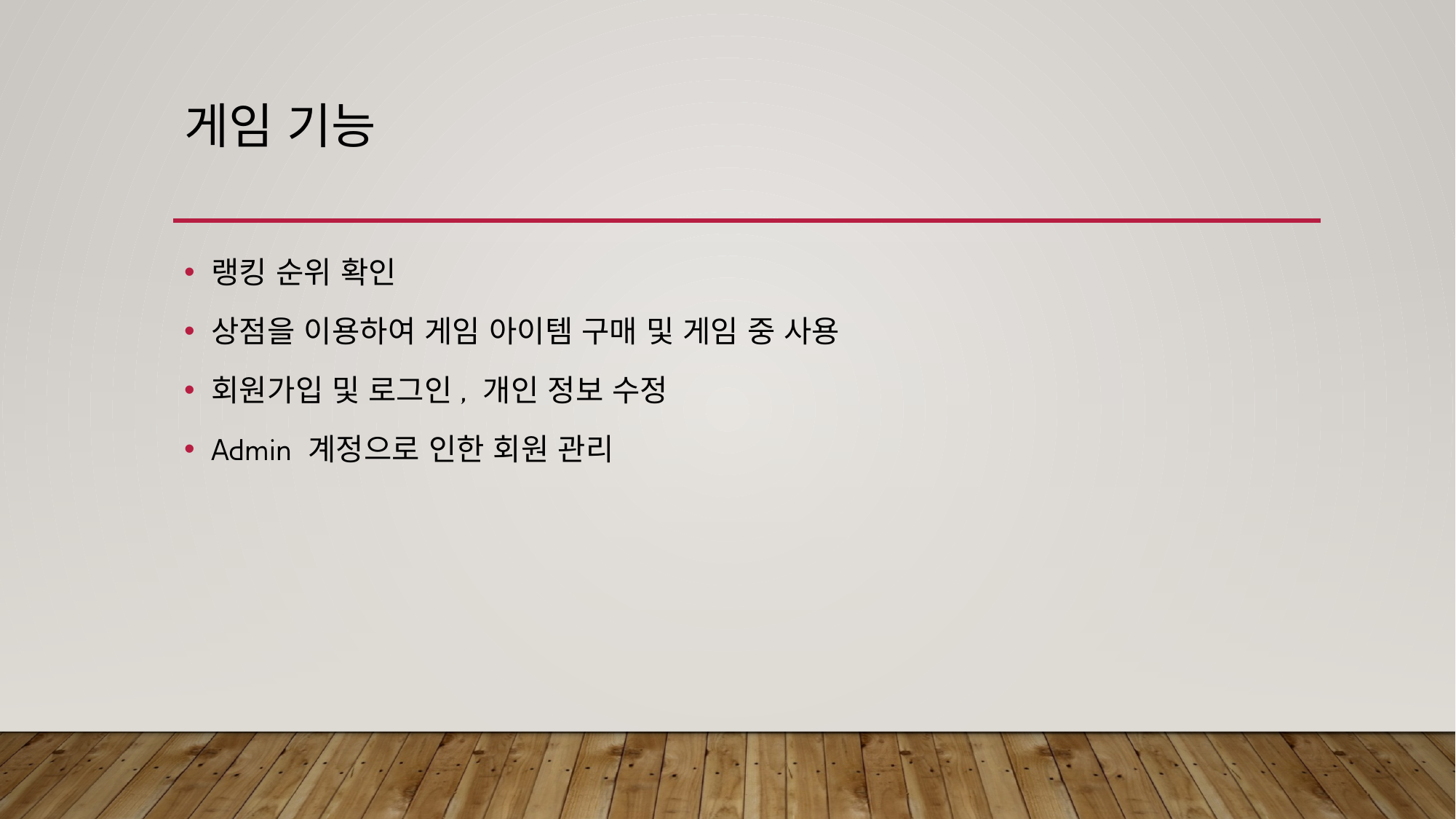

# 게임 기능
랭킹 순위 확인
상점을 이용하여 게임 아이템 구매 및 게임 중 사용
회원가입 및 로그인, 개인 정보 수정
Admin 계정으로 인한 회원 관리